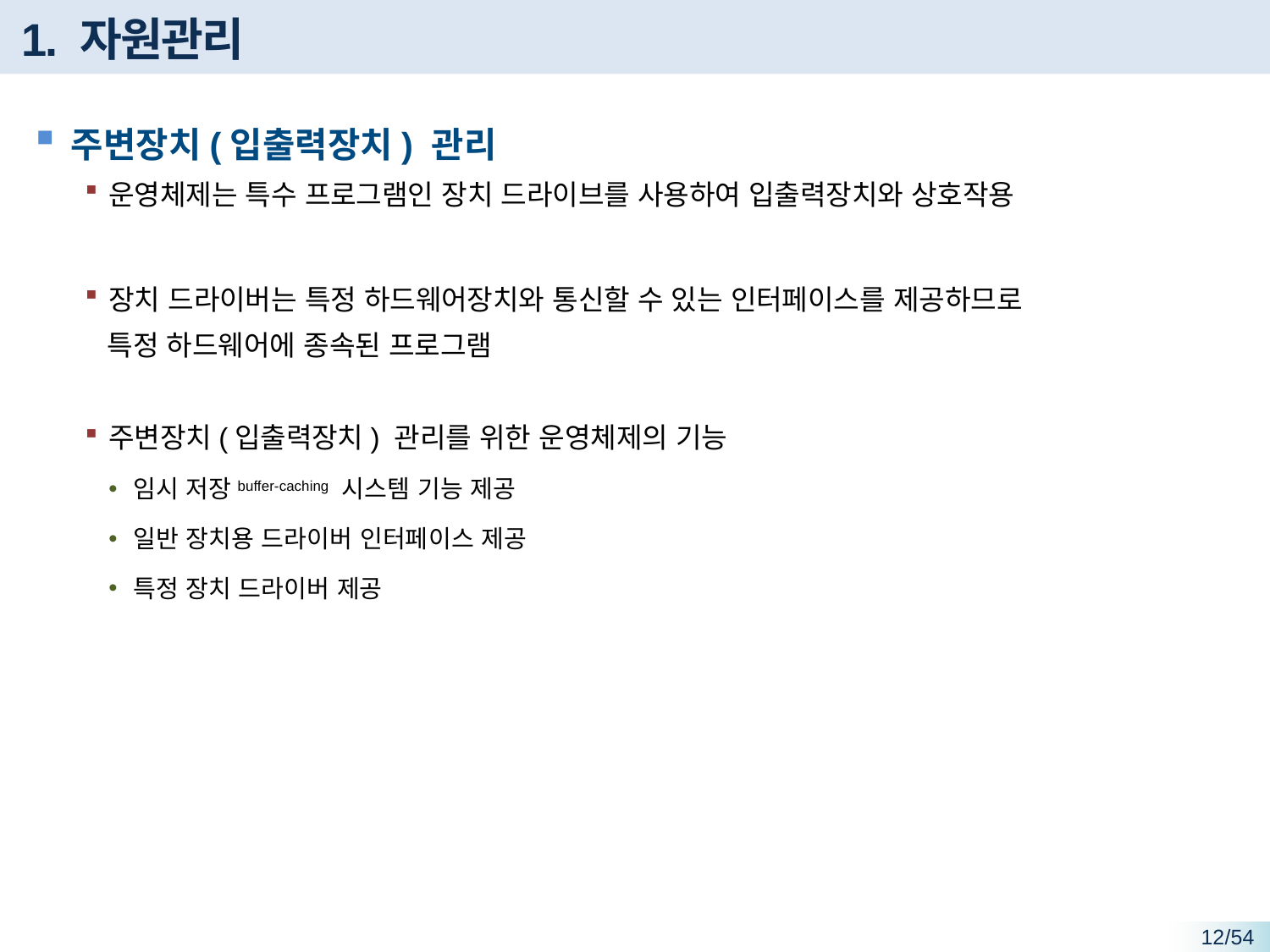

# 1. 자원관리
주변장치(입출력장치) 관리
운영체제는 특수 프로그램인 장치 드라이브를 사용하여 입출력장치와 상호작용

장치 드라이버는 특정 하드웨어장치와 통신할 수 있는 인터페이스를 제공하므로
  특정 하드웨어에 종속된 프로그램

주변장치(입출력장치) 관리를 위한 운영체제의 기능
임시 저장buffer-caching 시스템 기능 제공
일반 장치용 드라이버 인터페이스 제공
특정 장치 드라이버 제공